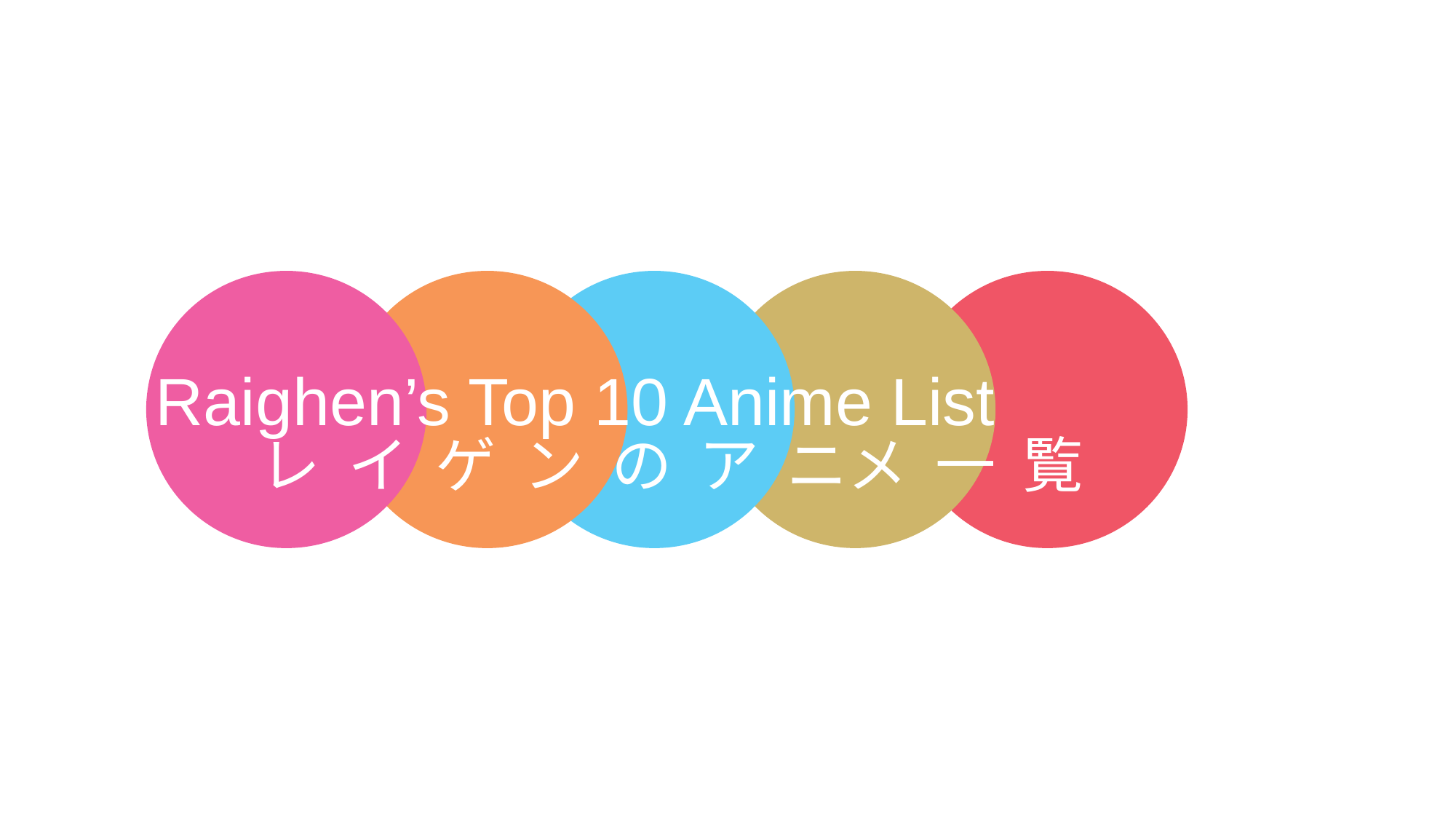

Raighen’s Top 10 Anime List
レ  イ  ゲ  ン  の  ア  ニメ  一  覧